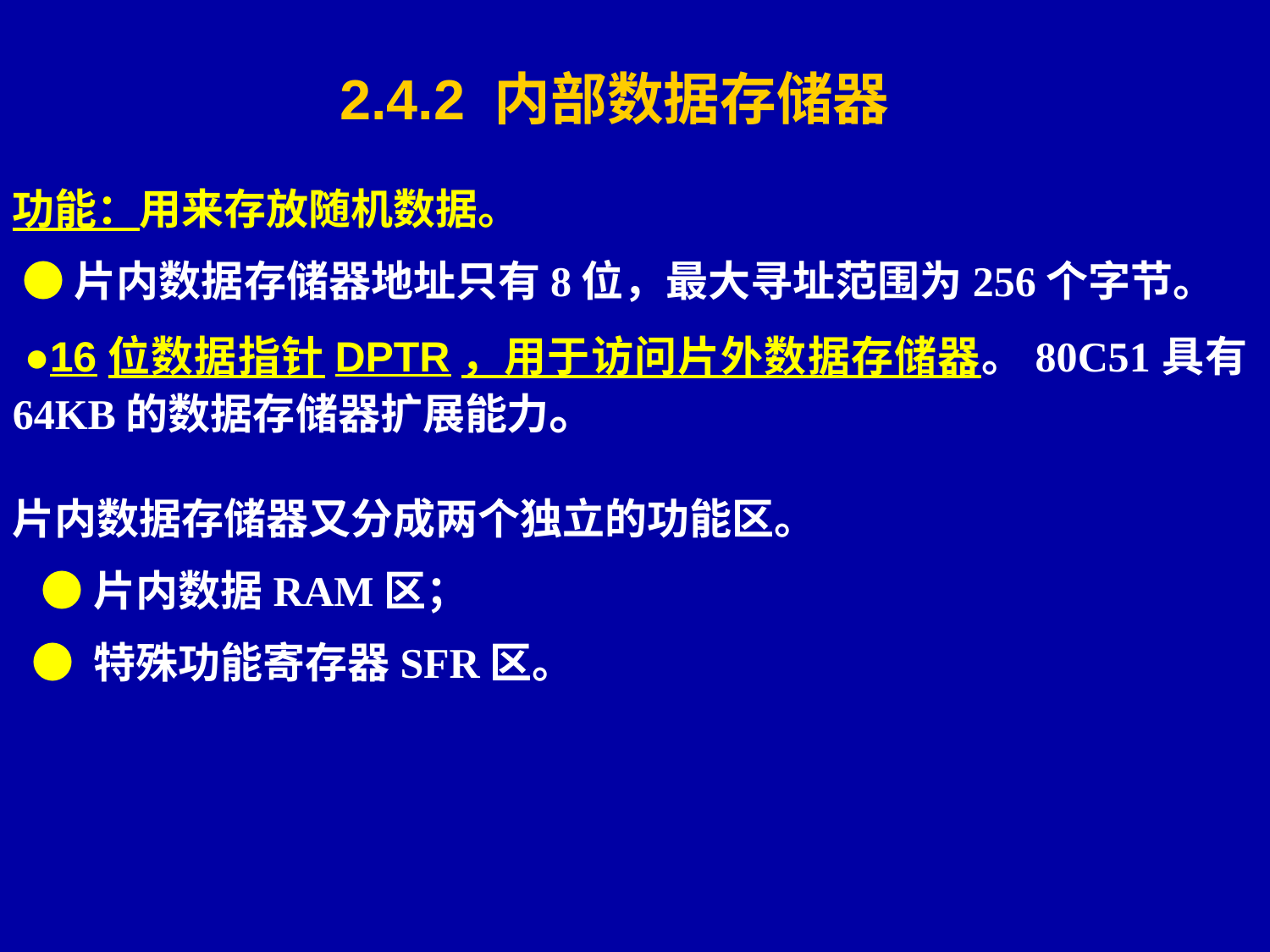

2.4.2 内部数据存储器
功能：用来存放随机数据。
 ●片内数据存储器地址只有8位，最大寻址范围为256个字节。
 ●16位数据指针DPTR，用于访问片外数据存储器。80C51具有64KB的数据存储器扩展能力。
片内数据存储器又分成两个独立的功能区。
   ●片内数据RAM区；
  ● 特殊功能寄存器SFR区。